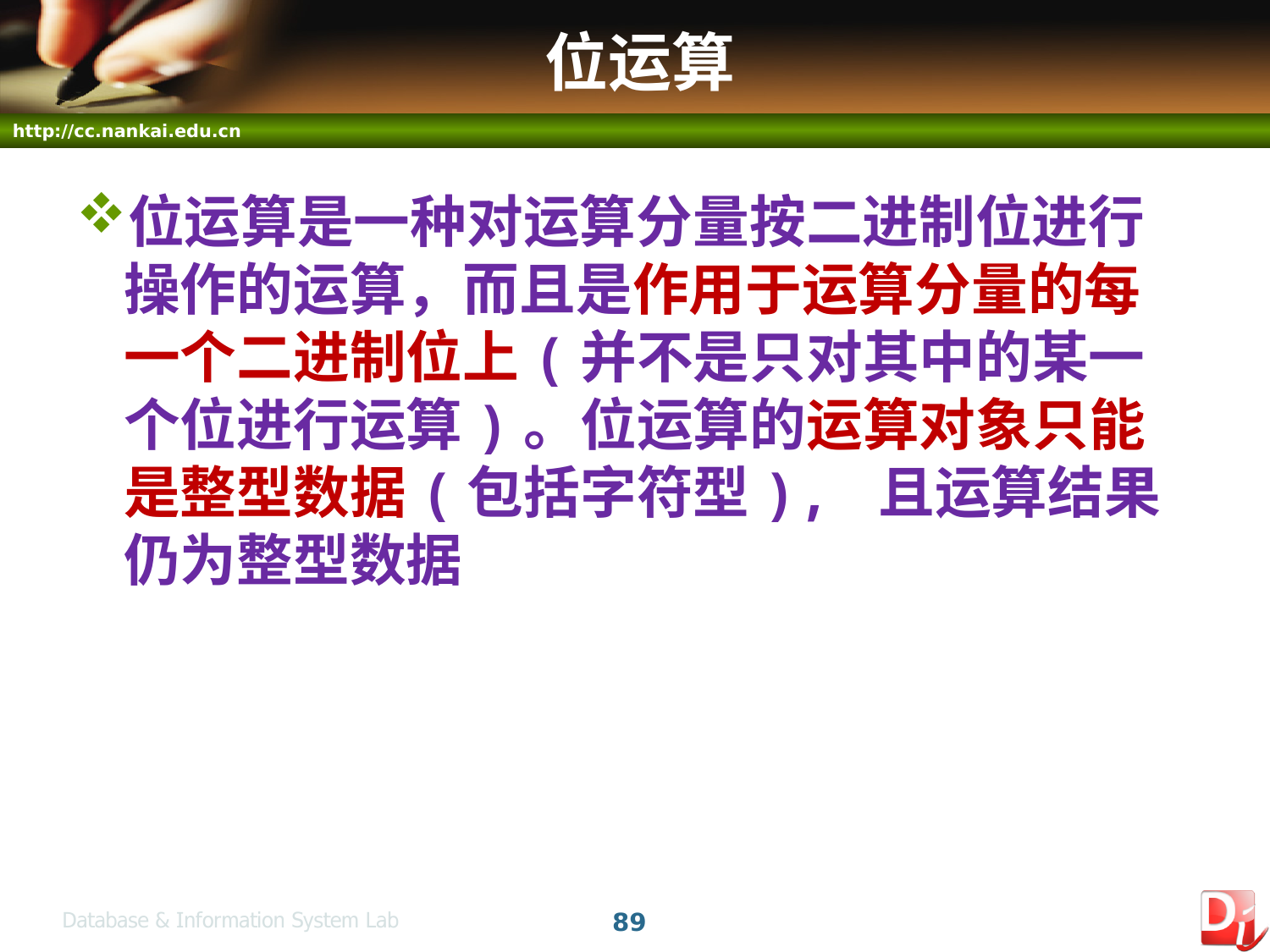

# 位运算
位运算是一种对运算分量按二进制位进行操作的运算，而且是作用于运算分量的每一个二进制位上(并不是只对其中的某一个位进行运算)。位运算的运算对象只能是整型数据(包括字符型), 且运算结果仍为整型数据
89
Database & Information System Lab